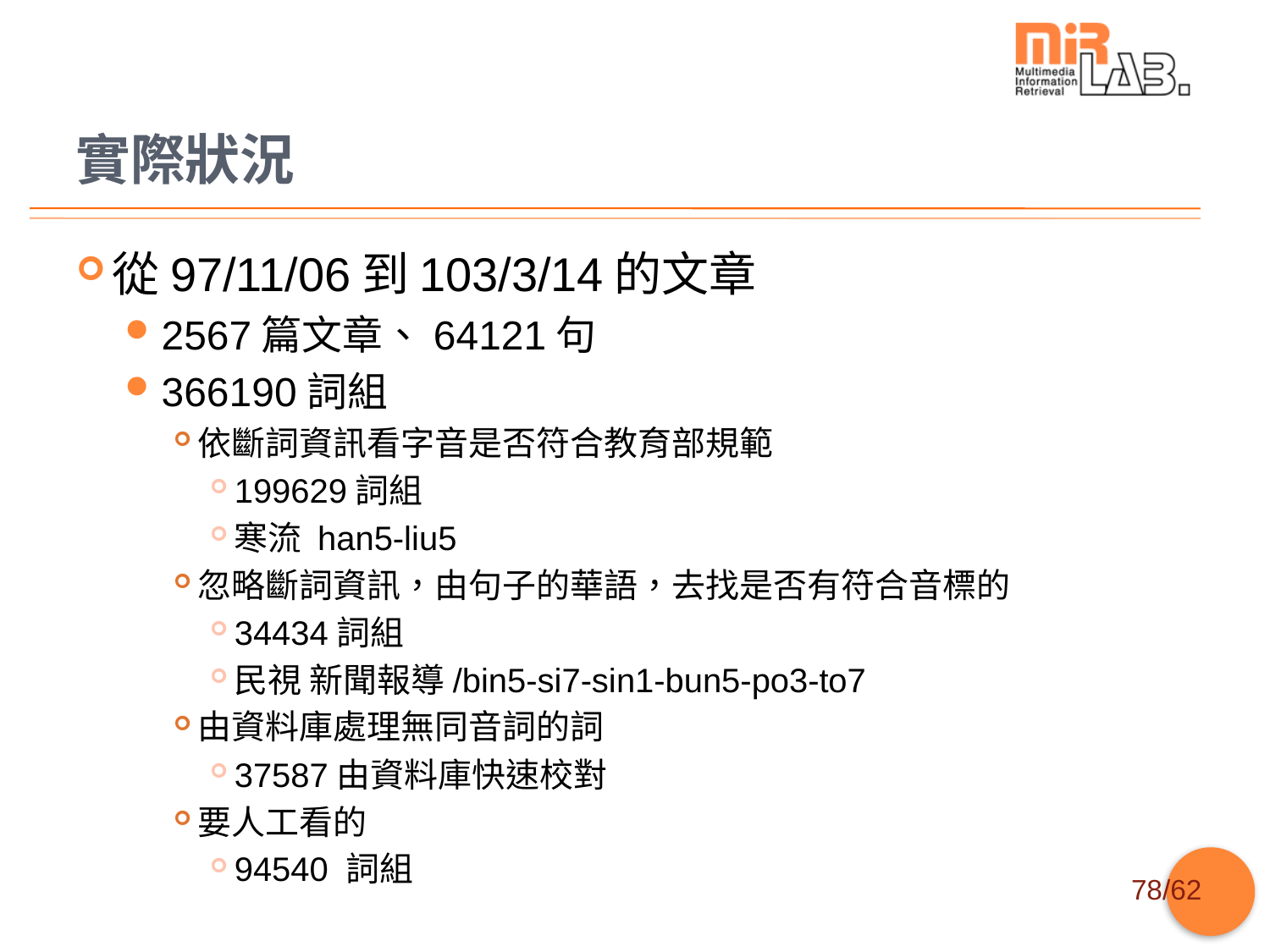

# 實際狀況
從97/11/06到103/3/14的文章
2567篇文章、64121句
366190詞組
依斷詞資訊看字音是否符合教育部規範
199629詞組
寒流 han5-liu5
忽略斷詞資訊，由句子的華語，去找是否有符合音標的
34434詞組
民視 新聞報導/bin5-si7-sin1-bun5-po3-to7
由資料庫處理無同音詞的詞
37587由資料庫快速校對
要人工看的
94540 詞組